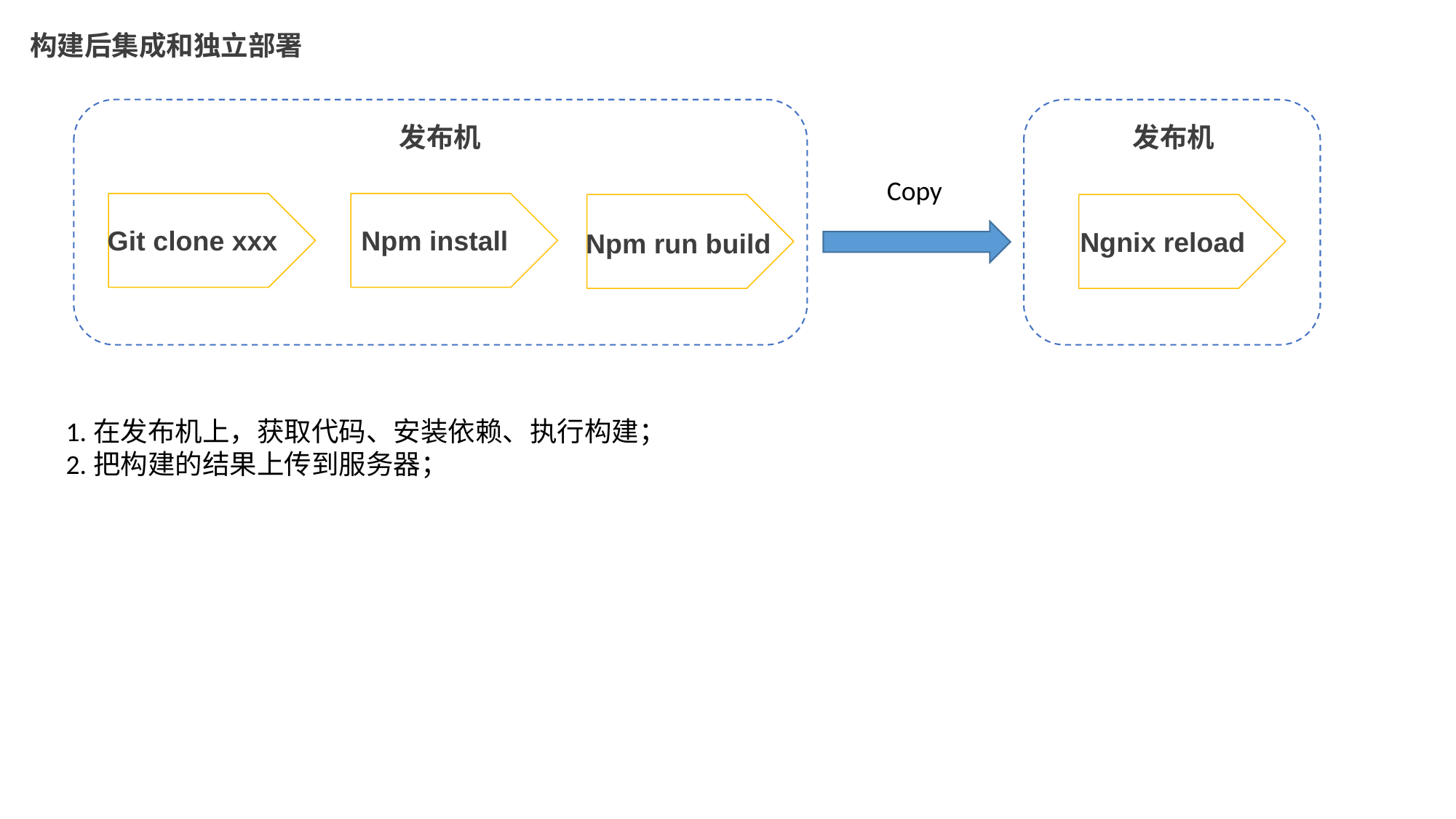

构建后集成和独立部署

发布机
发布机
Copy

Git clone xxx
Npm install
Ngnix reload
Npm run build

1.在发布机上，获取代码、安装依赖、执行构建；
2.把构建的结果上传到服务器；